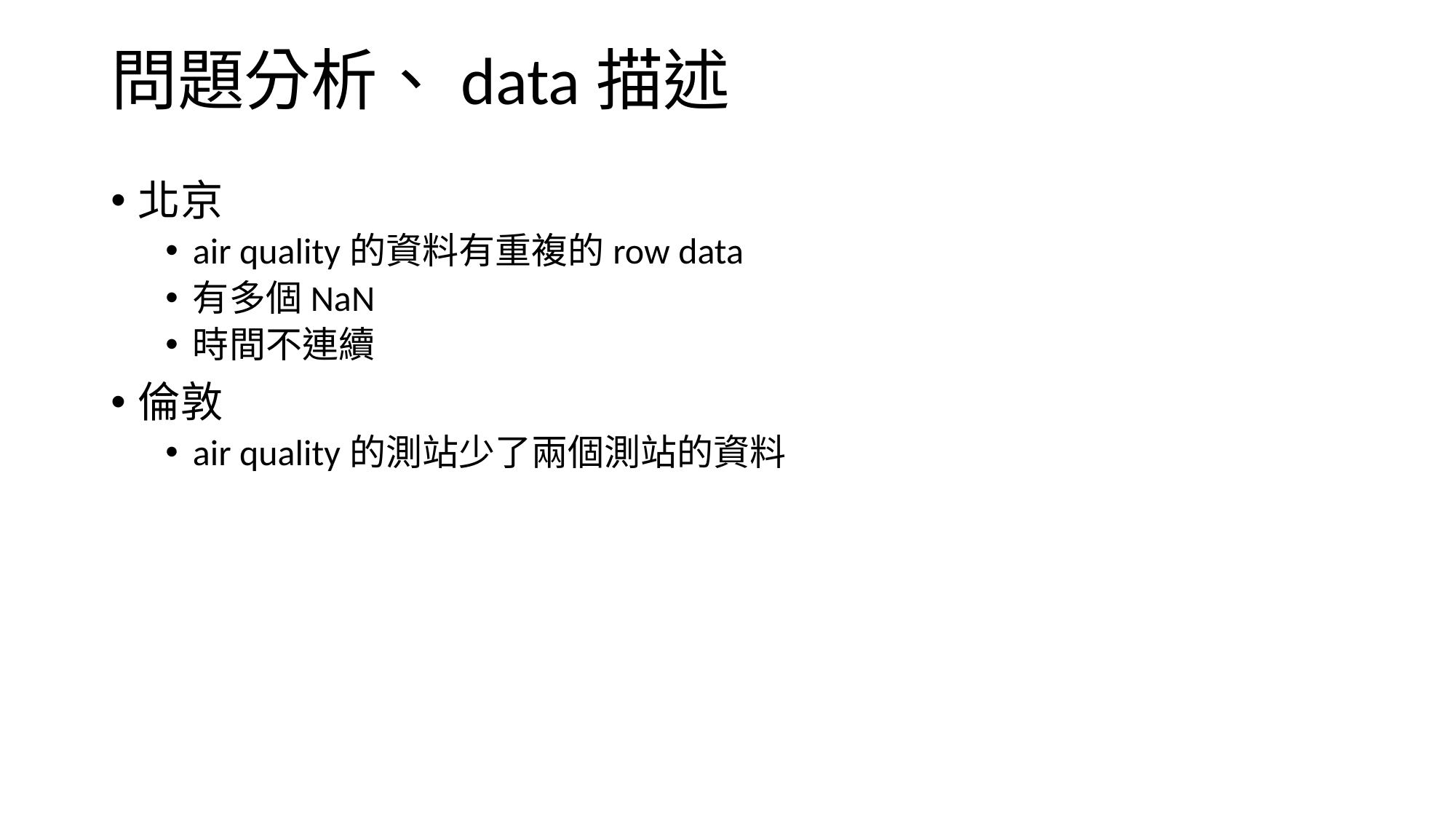

# 問題分析、data描述
北京
air quality的資料有重複的row data
有多個NaN
時間不連續
倫敦
air quality的測站少了兩個測站的資料